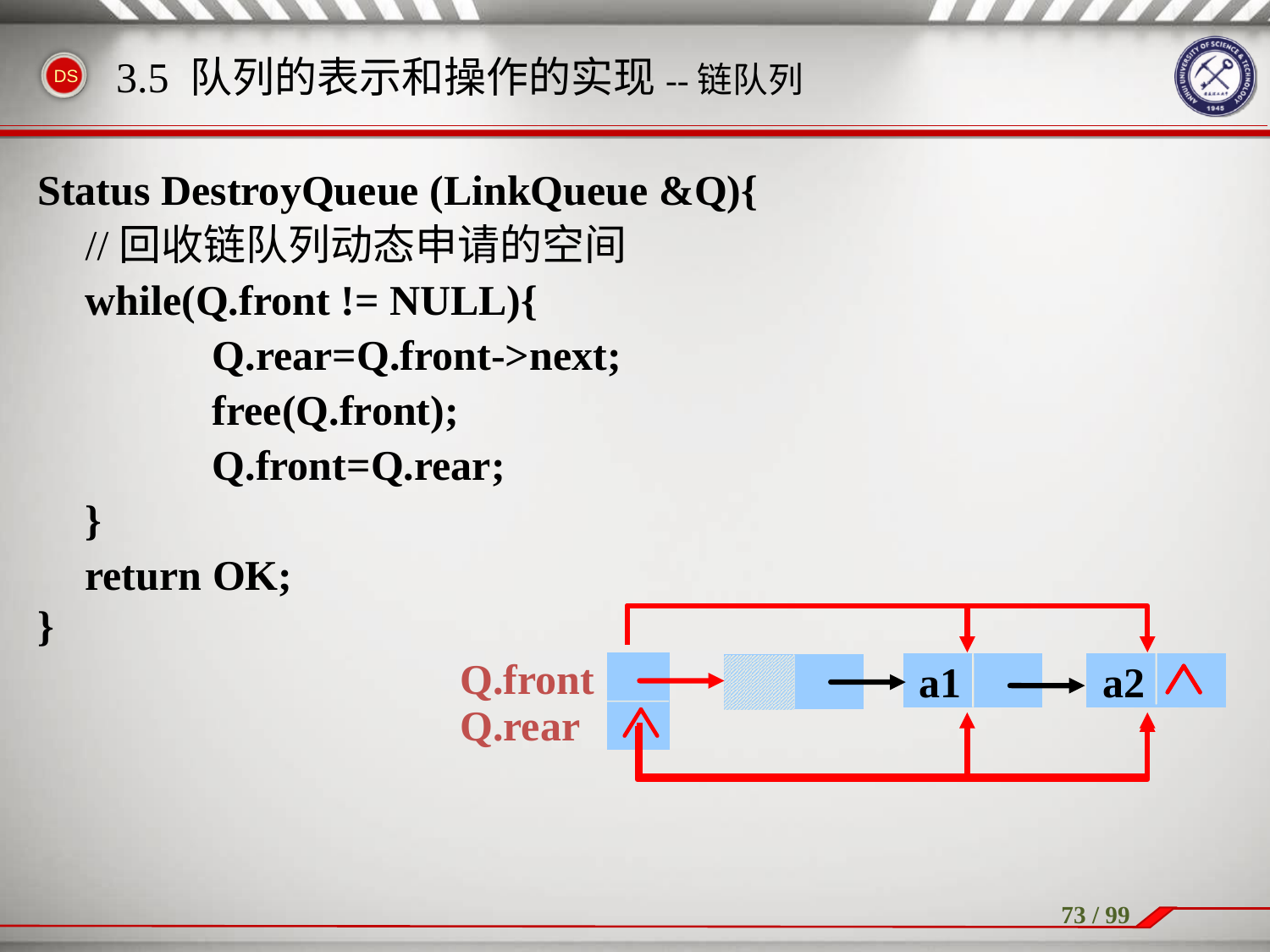

# 3.5 队列的表示和操作的实现--链队列
Status DestroyQueue (LinkQueue &Q){
	//回收链队列动态申请的空间
  	while(Q.front != NULL){
		Q.rear=Q.front->next;
		free(Q.front);
		Q.front=Q.rear;
	}
	return OK;
}

Q.front

a1
a2

Q.rear